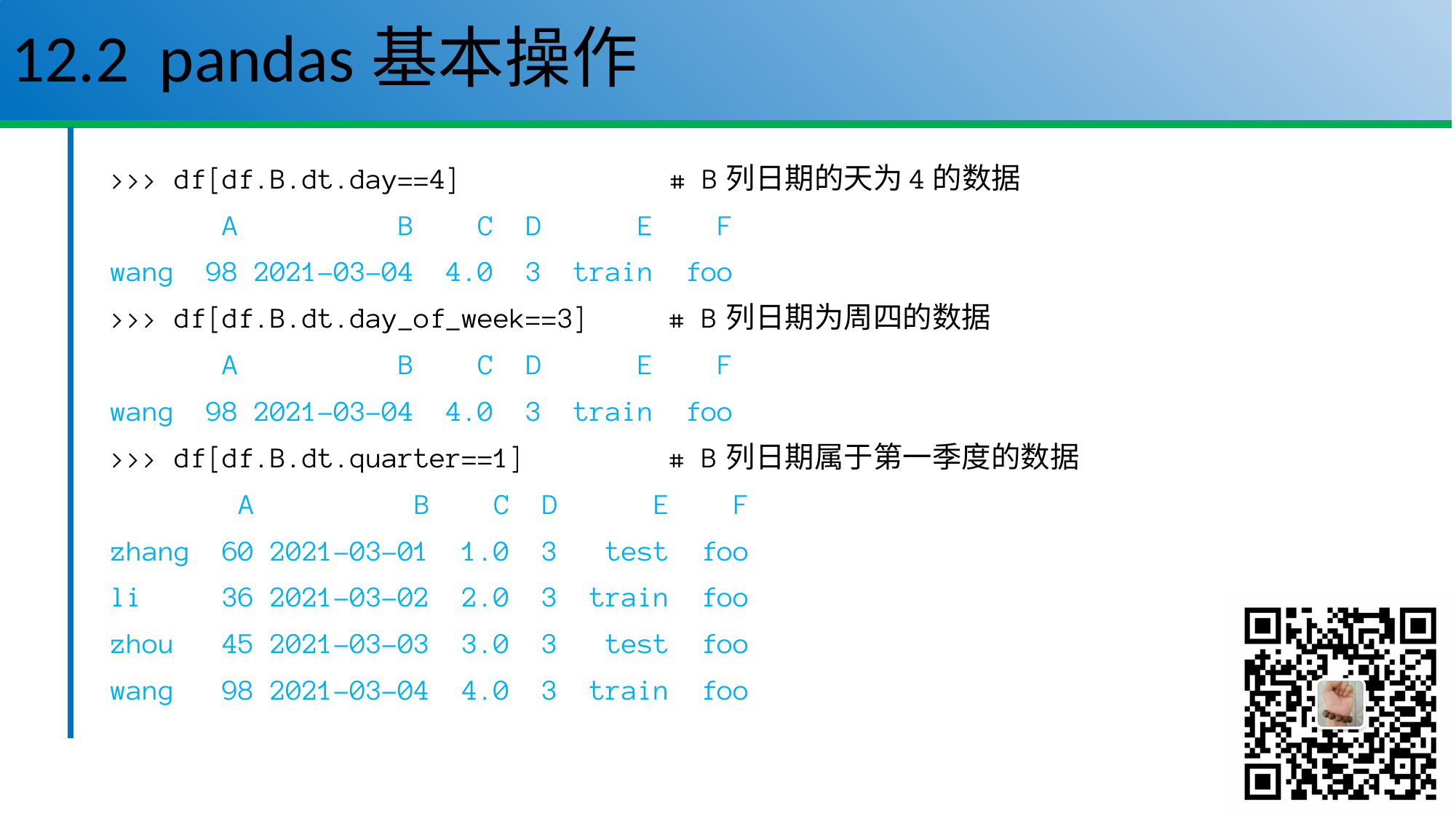

# 12.2  pandas基本操作
>>> df[df.B.dt.day==4]             # B列日期的天为4的数据
       A          B    C  D      E    F
wang  98 2021-03-04  4.0  3  train  foo
>>> df[df.B.dt.day_of_week==3]     # B列日期为周四的数据
       A          B    C  D      E    F
wang  98 2021-03-04  4.0  3  train  foo
>>> df[df.B.dt.quarter==1]         # B列日期属于第一季度的数据
        A          B    C  D      E    F
zhang  60 2021-03-01  1.0  3   test  foo
li     36 2021-03-02  2.0  3  train  foo
zhou   45 2021-03-03  3.0  3   test  foo
wang   98 2021-03-04  4.0  3  train  foo
51